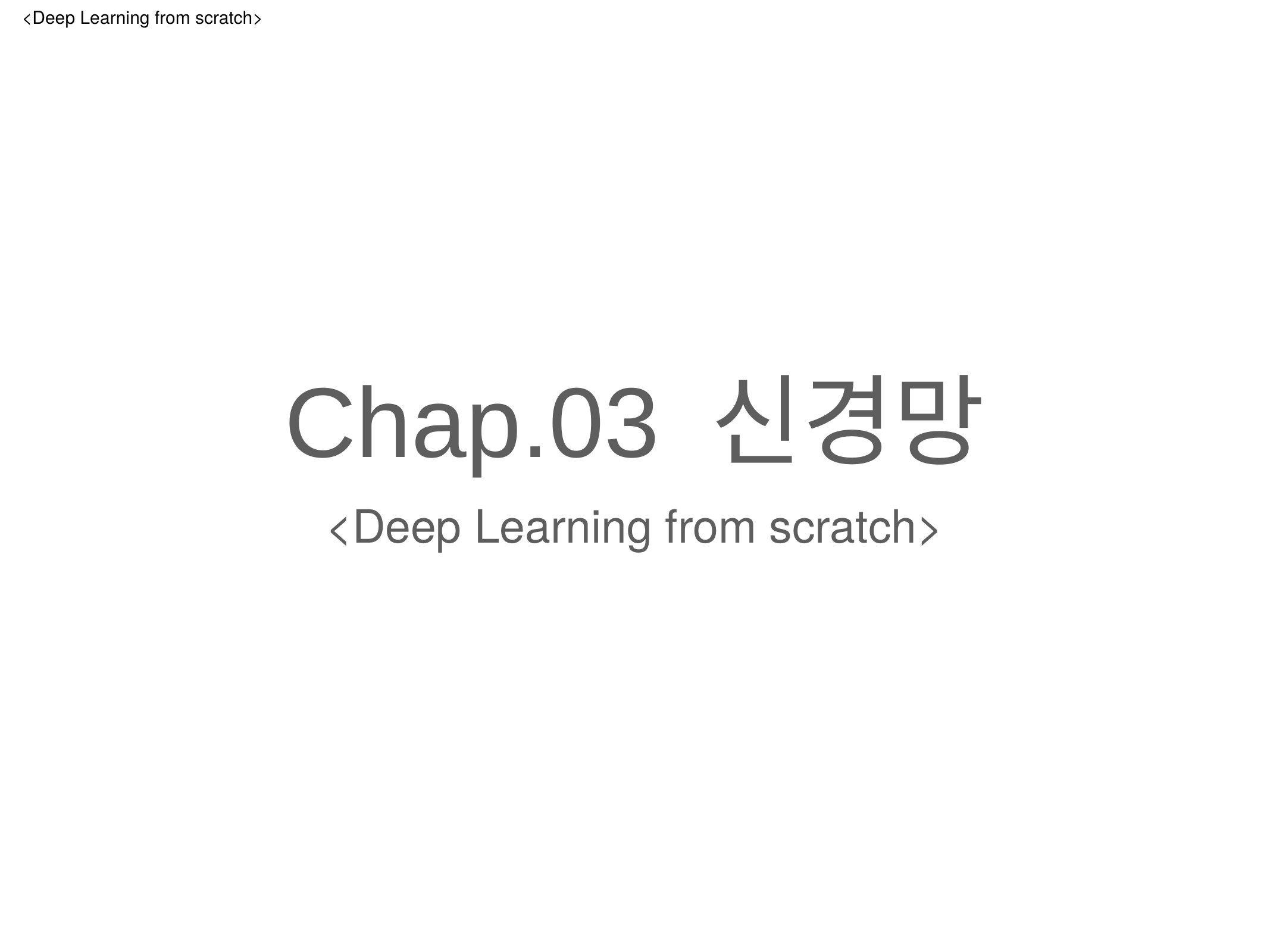

# Chap.03 신경망
<Deep Learning from scratch>